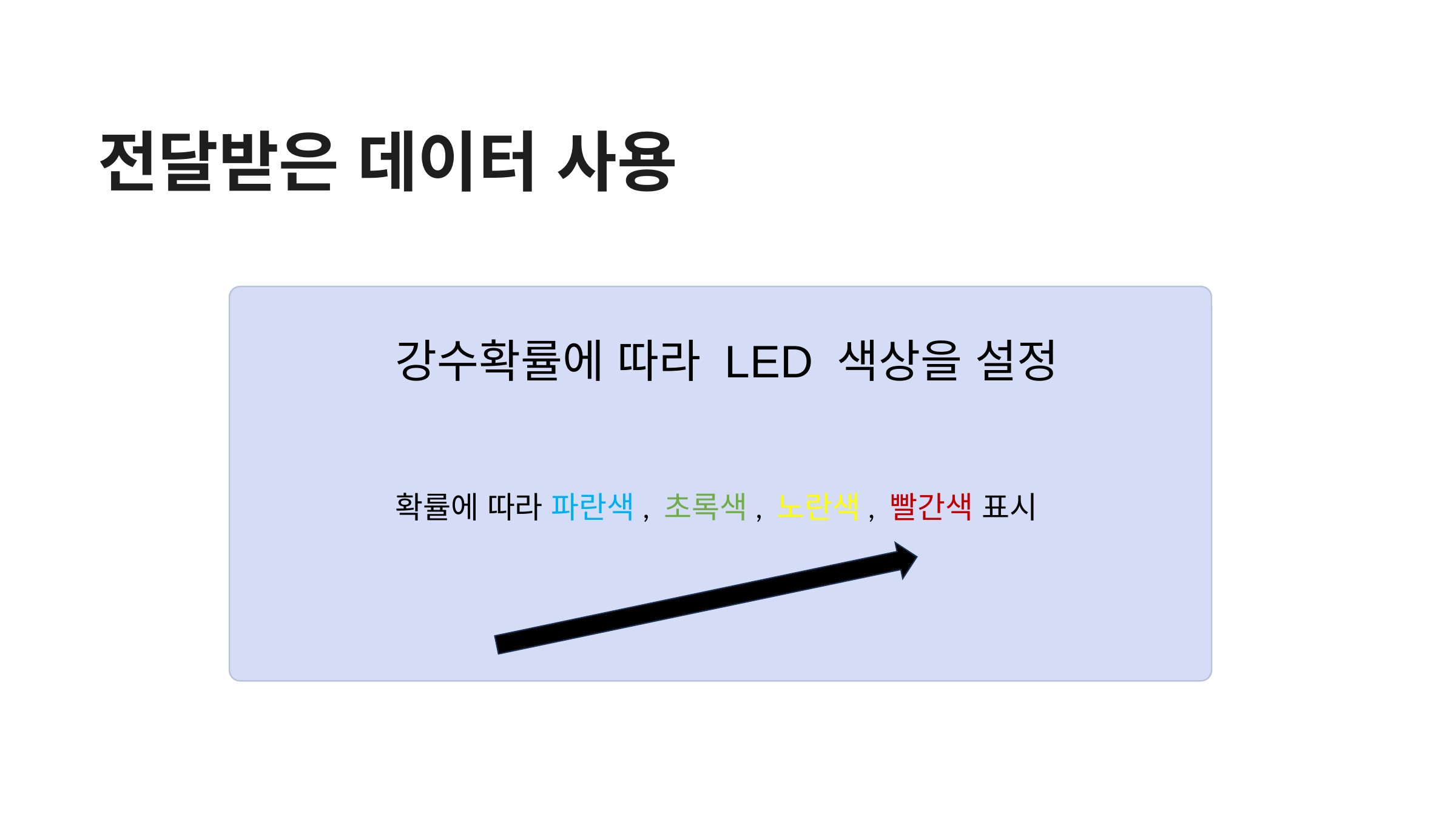

전달받은 데이터 사용

확률에 따라 파란색, 초록색, 노란색, 빨간색 표시
         강수확률에 따라 LED 색상을 설정